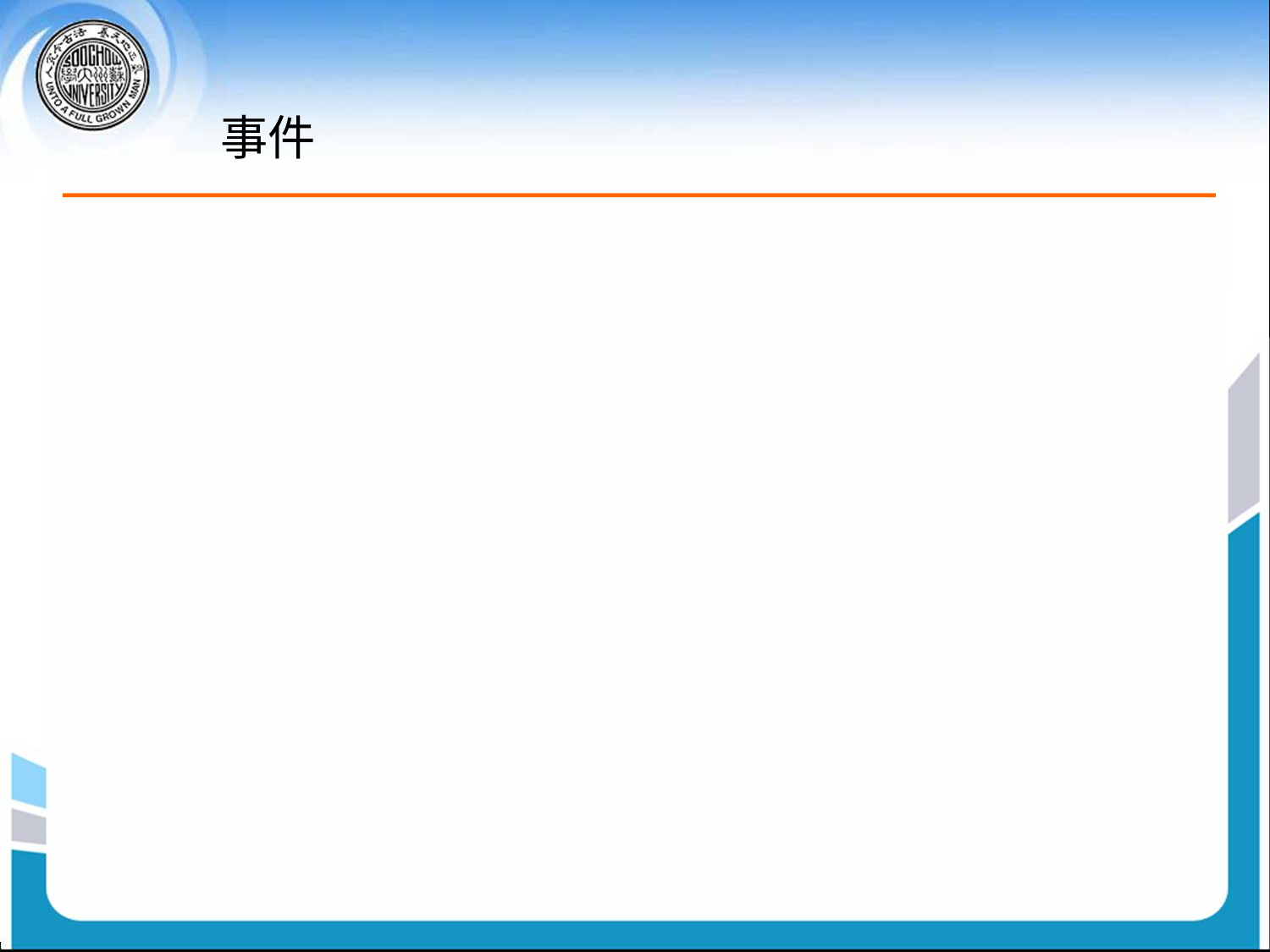

# 事件
事件对象可以通过通知操作的方式来保持线程的同步。并且可以实现不同进程中的线程同步操作。
事件是WIN32中最灵活的线程间同步机制。
事件存在两种状态：
激发状态（Signaled or True）
未激发状态(Unsignaled or False)